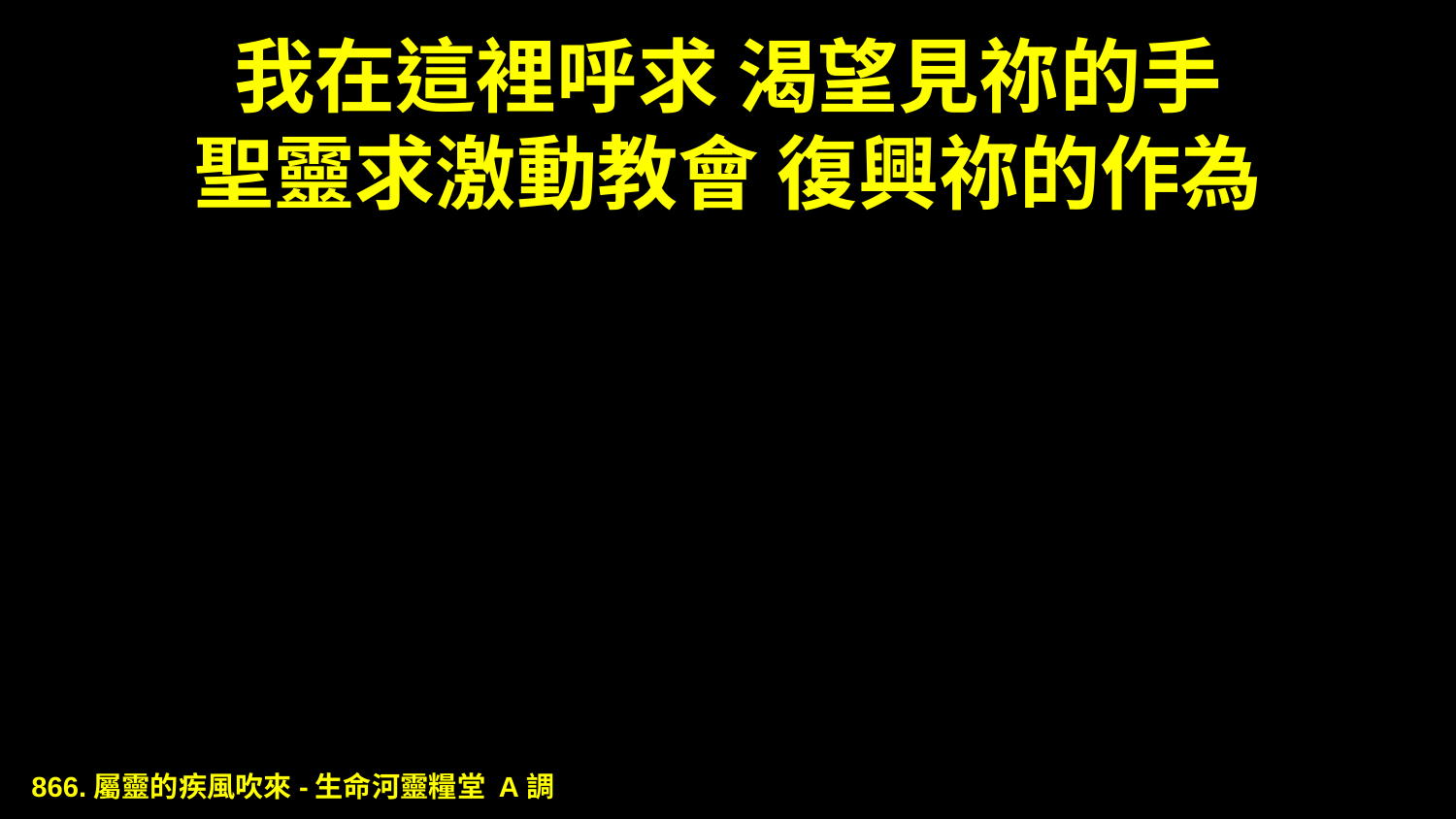

# 我在這裡呼求 渴望見祢的手 聖靈求激動教會 復興祢的作為
866.屬靈的疾風吹來-生命河靈糧堂 A調